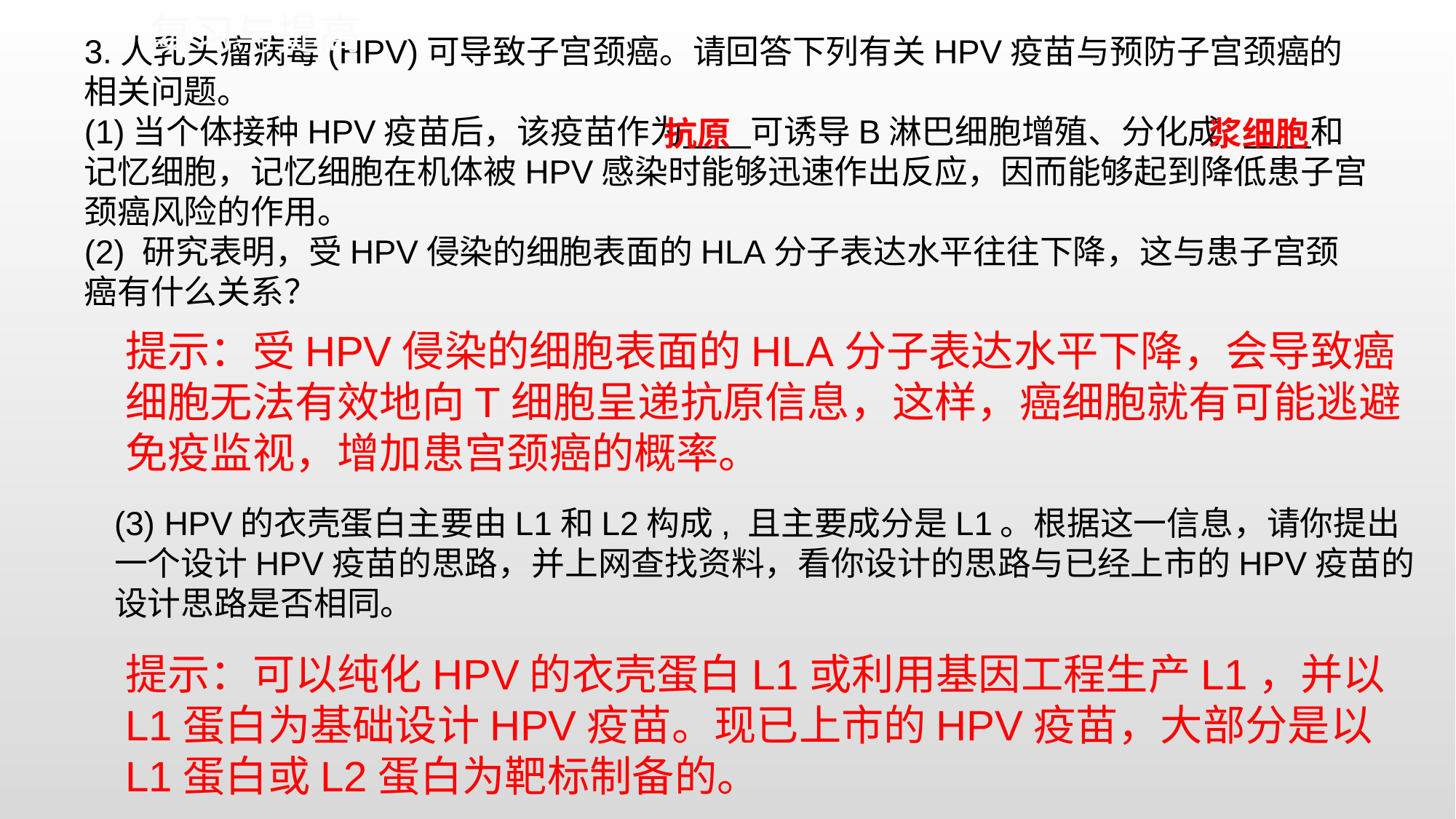

复习与提高
3.人乳头瘤病毒(HPV)可导致子宫颈癌。请回答下列有关HPV疫苗与预防子宫颈癌的相关问题。
(1)当个体接种HPV疫苗后，该疫苗作为         可诱导B淋巴细胞增殖、分化成            和记忆细胞，记忆细胞在机体被HPV感染时能够迅速作出反应，因而能够起到降低患子宫颈癌风险的作用。
(2) 研究表明，受HPV侵染的细胞表面的HLA分子表达水平往往下降，这与患子宫颈癌有什么关系？
抗原
浆细胞
提示：受HPV侵染的细胞表面的HLA分子表达水平下降，会导致癌细胞无法有效地向T细胞呈递抗原信息，这样，癌细胞就有可能逃避免疫监视，增加患宫颈癌的概率。
(3) HPV的衣壳蛋白主要由L1和L2构成, 且主要成分是L1。根据这一信息，请你提出一个设计HPV疫苗的思路，并上网查找资料，看你设计的思路与已经上市的HPV疫苗的设计思路是否相同。
提示：可以纯化HPV的衣壳蛋白L1或利用基因工程生产L1，并以L1蛋白为基础设计HPV疫苗。现已上市的HPV疫苗，大部分是以L1蛋白或L2蛋白为靶标制备的。